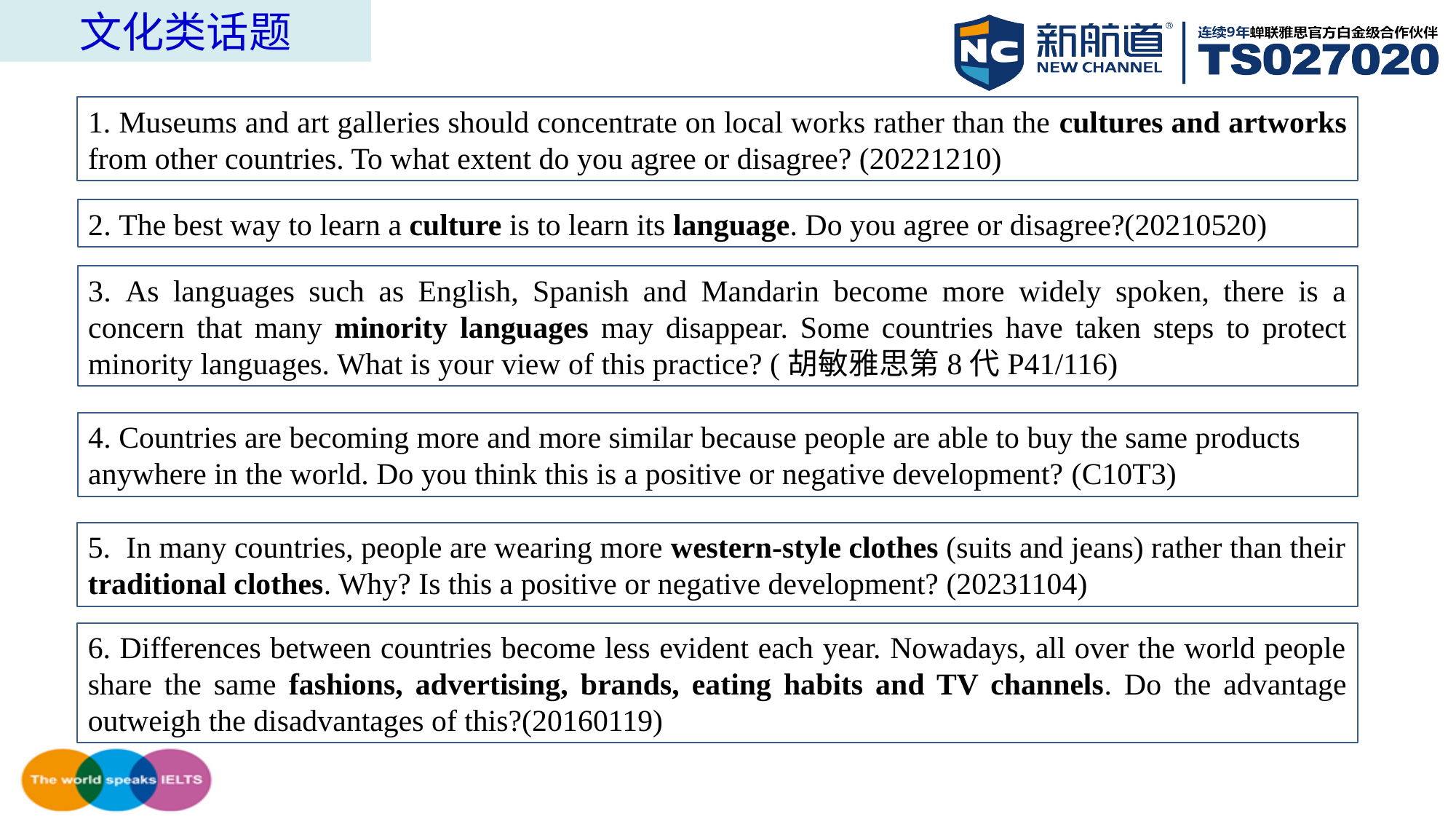

文化类话题
1. Museums and art galleries should concentrate on local works rather than the cultures and artworks from other countries. To what extent do you agree or disagree? (20221210)
2. The best way to learn a culture is to learn its language. Do you agree or disagree?(20210520)
3. As languages such as English, Spanish and Mandarin become more widely spoken, there is a concern that many minority languages may disappear. Some countries have taken steps to protect minority languages. What is your view of this practice? (胡敏雅思第8代P41/116)
4. Countries are becoming more and more similar because people are able to buy the same products
anywhere in the world. Do you think this is a positive or negative development? (C10T3)
5.  In many countries, people are wearing more western-style clothes (suits and jeans) rather than their traditional clothes. Why? Is this a positive or negative development? (20231104)
6. Differences between countries become less evident each year. Nowadays, all over the world people share the same fashions, advertising, brands, eating habits and TV channels. Do the advantage outweigh the disadvantages of this?(20160119)